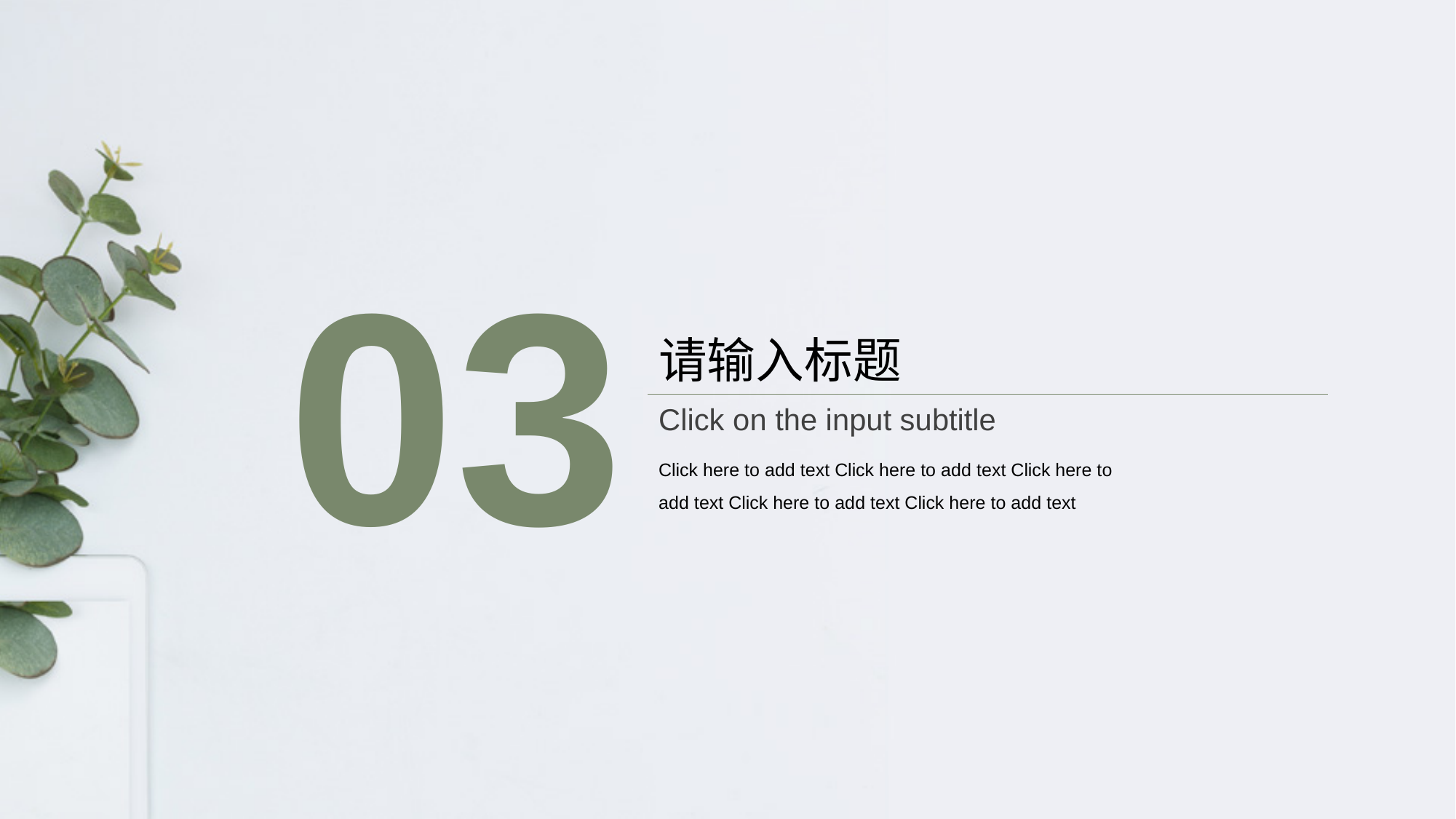

03
请输入标题
Click on the input subtitle
Click here to add text Click here to add text Click here to add text Click here to add text Click here to add text